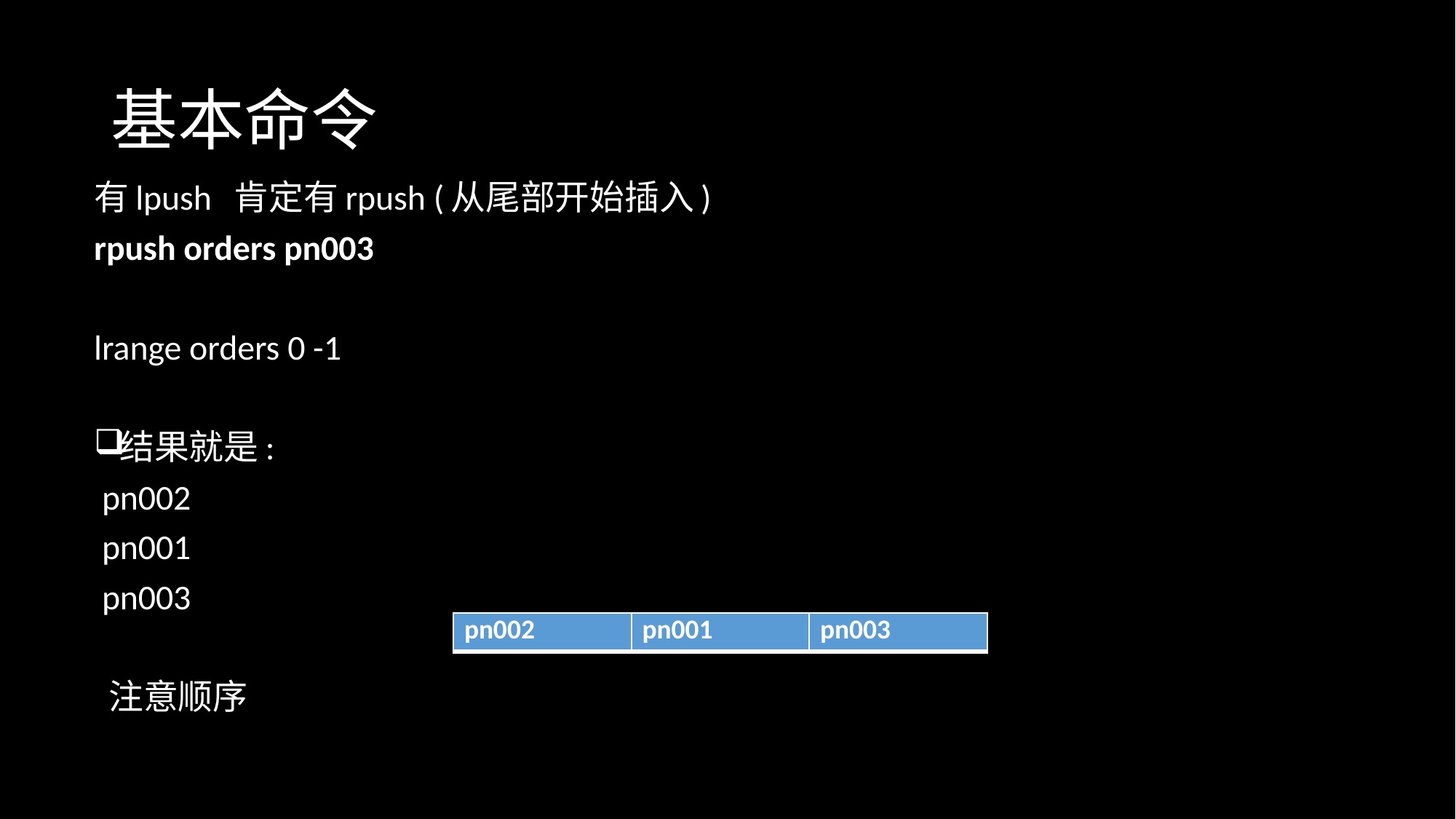

# 基本命令
有lpush  肯定有rpush (从尾部开始插入)
rpush orders pn003

lrange orders 0 -1

结果就是:
 pn002
 pn001
 pn003

 注意顺序

| pn002 | pn001 | pn003 |
| --- | --- | --- |